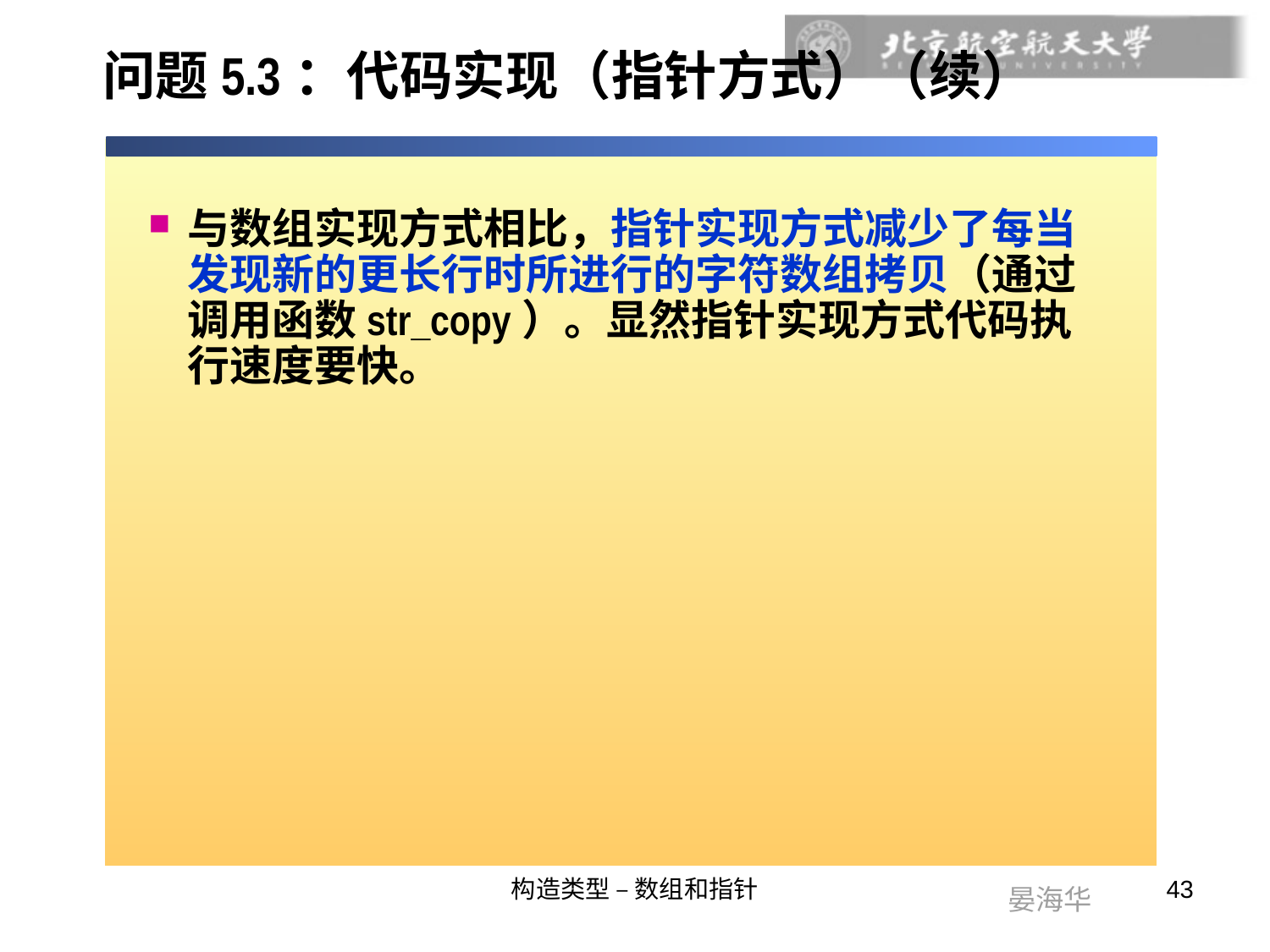

# 问题5.3：代码实现（指针方式）（续）
与数组实现方式相比，指针实现方式减少了每当发现新的更长行时所进行的字符数组拷贝（通过调用函数str_copy）。显然指针实现方式代码执行速度要快。
构造类型 – 数组和指针
43